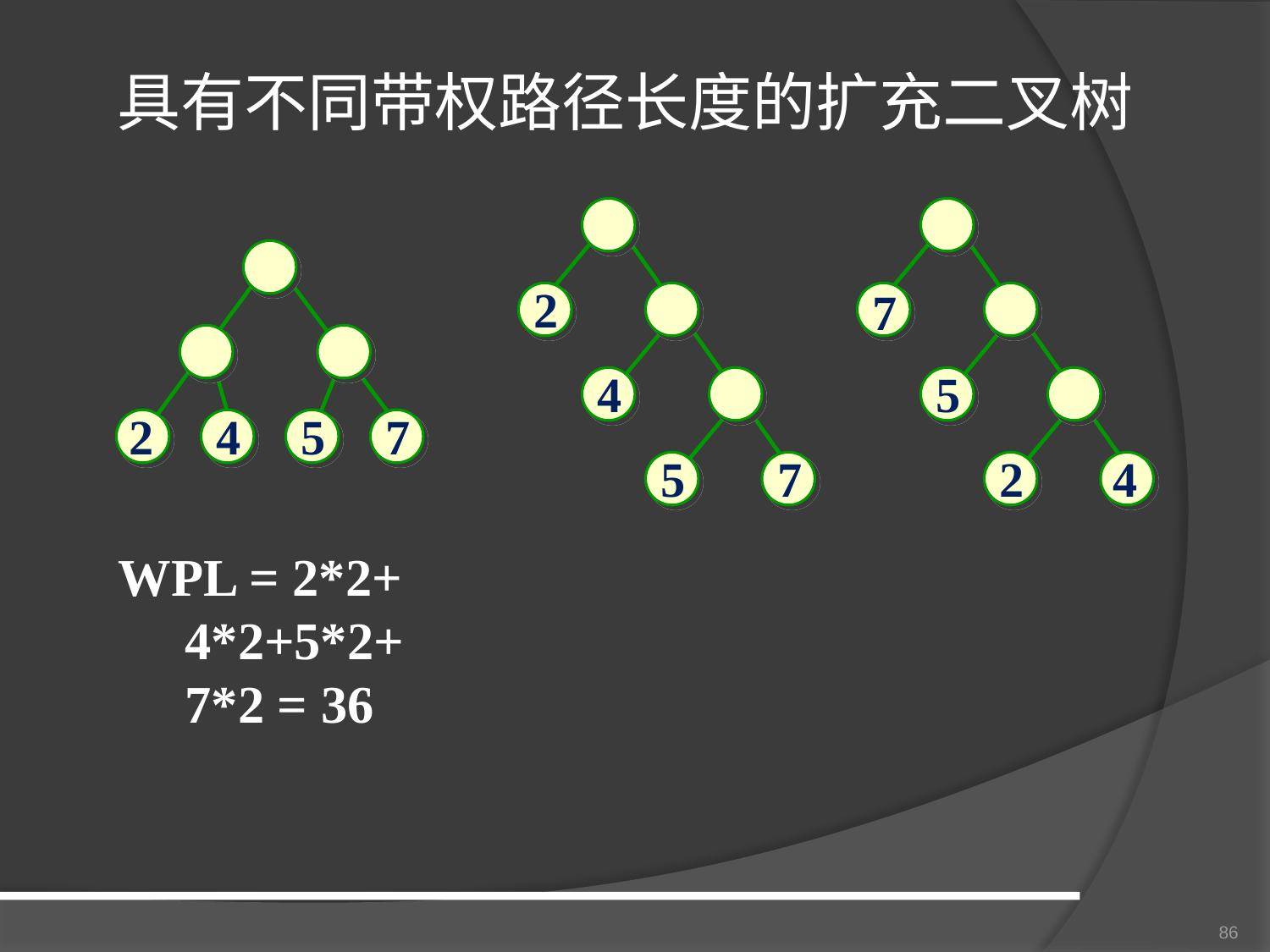

具有不同带权路径长度的扩充二叉树

2
7

4
5

2
4
5
7

5
7
2
4

WPL = 2*2+
     4*2+5*2+
     7*2 = 36
86